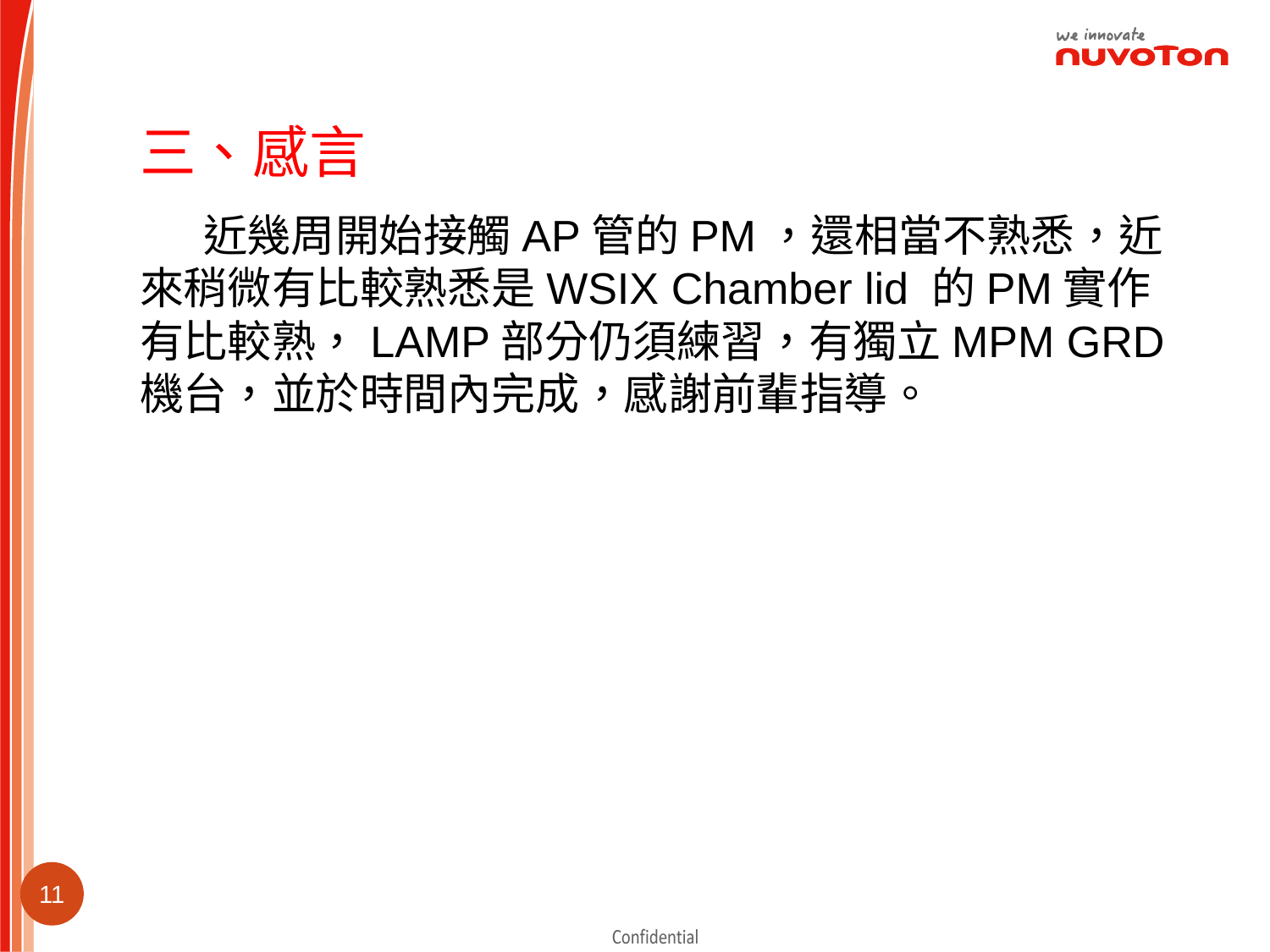

# 三、感言
近幾周開始接觸AP管的PM，還相當不熟悉，近來稍微有比較熟悉是WSIX Chamber lid 的PM實作有比較熟，LAMP部分仍須練習，有獨立MPM GRD機台，並於時間內完成，感謝前輩指導。

11